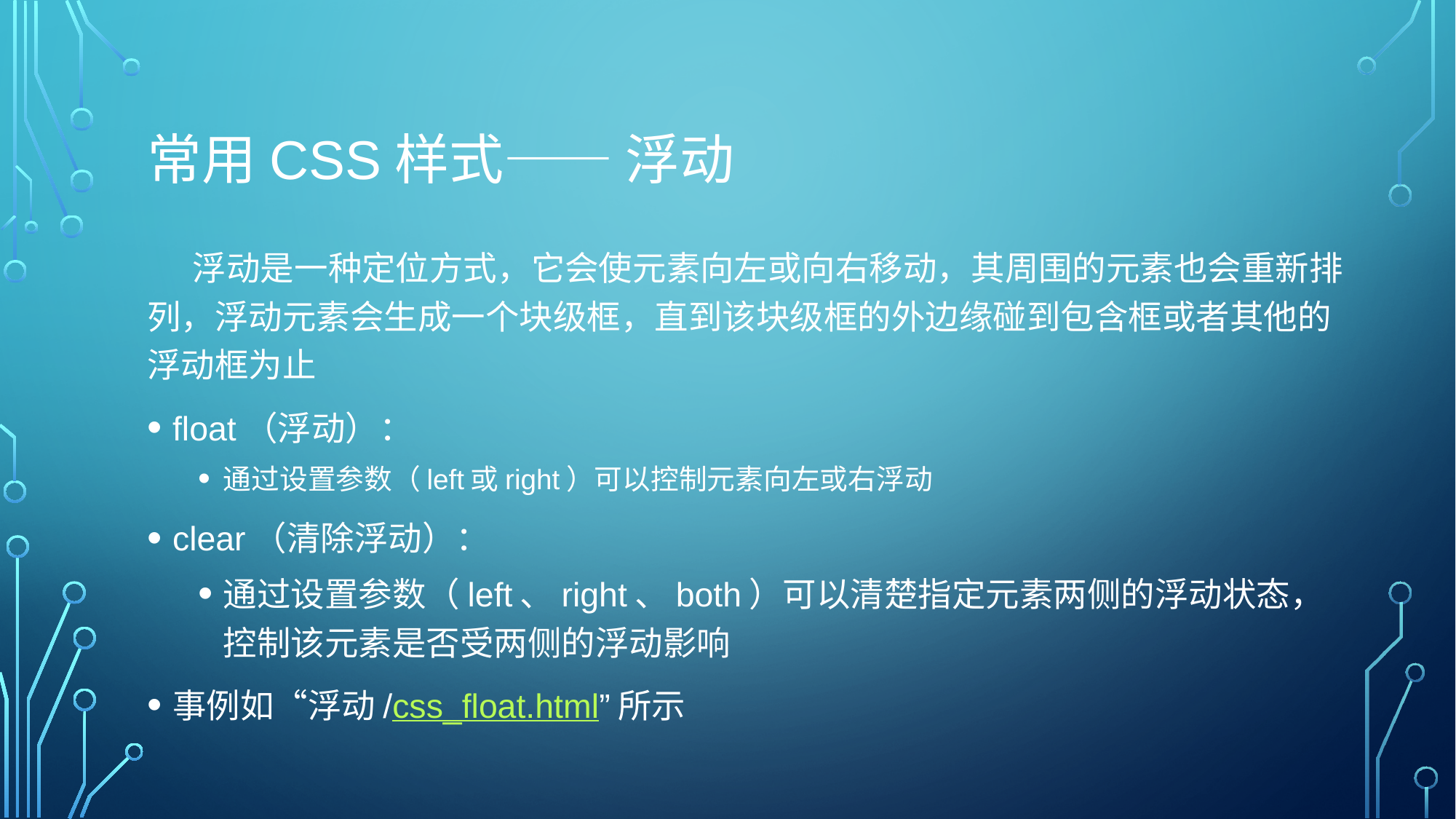

# 常用CSS样式—— 浮动
     浮动是一种定位方式，它会使元素向左或向右移动，其周围的元素也会重新排列，浮动元素会生成一个块级框，直到该块级框的外边缘碰到包含框或者其他的浮动框为止
float（浮动）：
通过设置参数（left或right）可以控制元素向左或右浮动
clear（清除浮动）：
通过设置参数（left、right、both）可以清楚指定元素两侧的浮动状态，控制该元素是否受两侧的浮动影响
事例如“浮动/css_float.html”所示